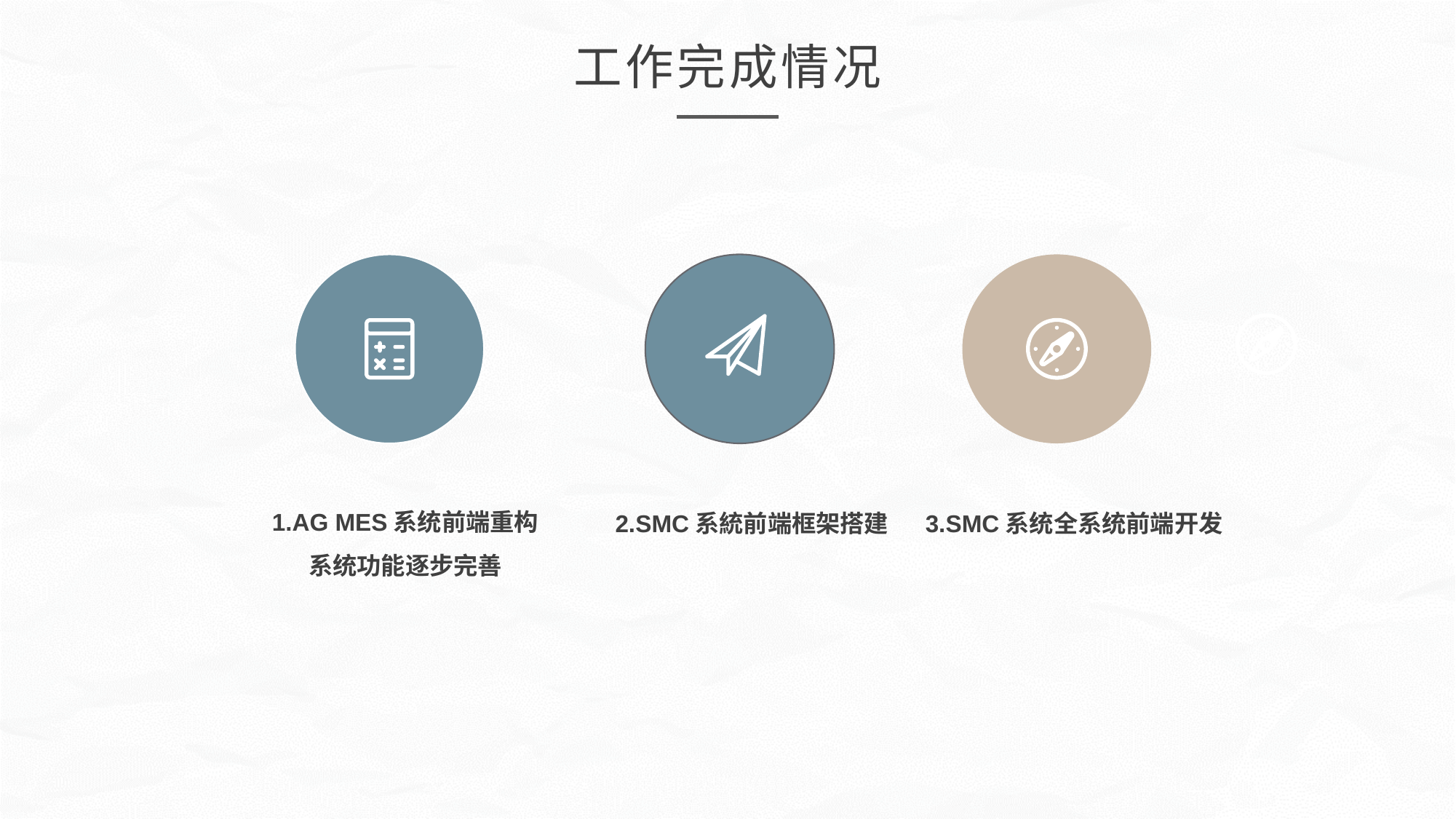

工作完成情况

1.AG MES系统前端重构
系统功能逐步完善
2.SMC系統前端框架搭建
 3.SMC系统全系统前端开发